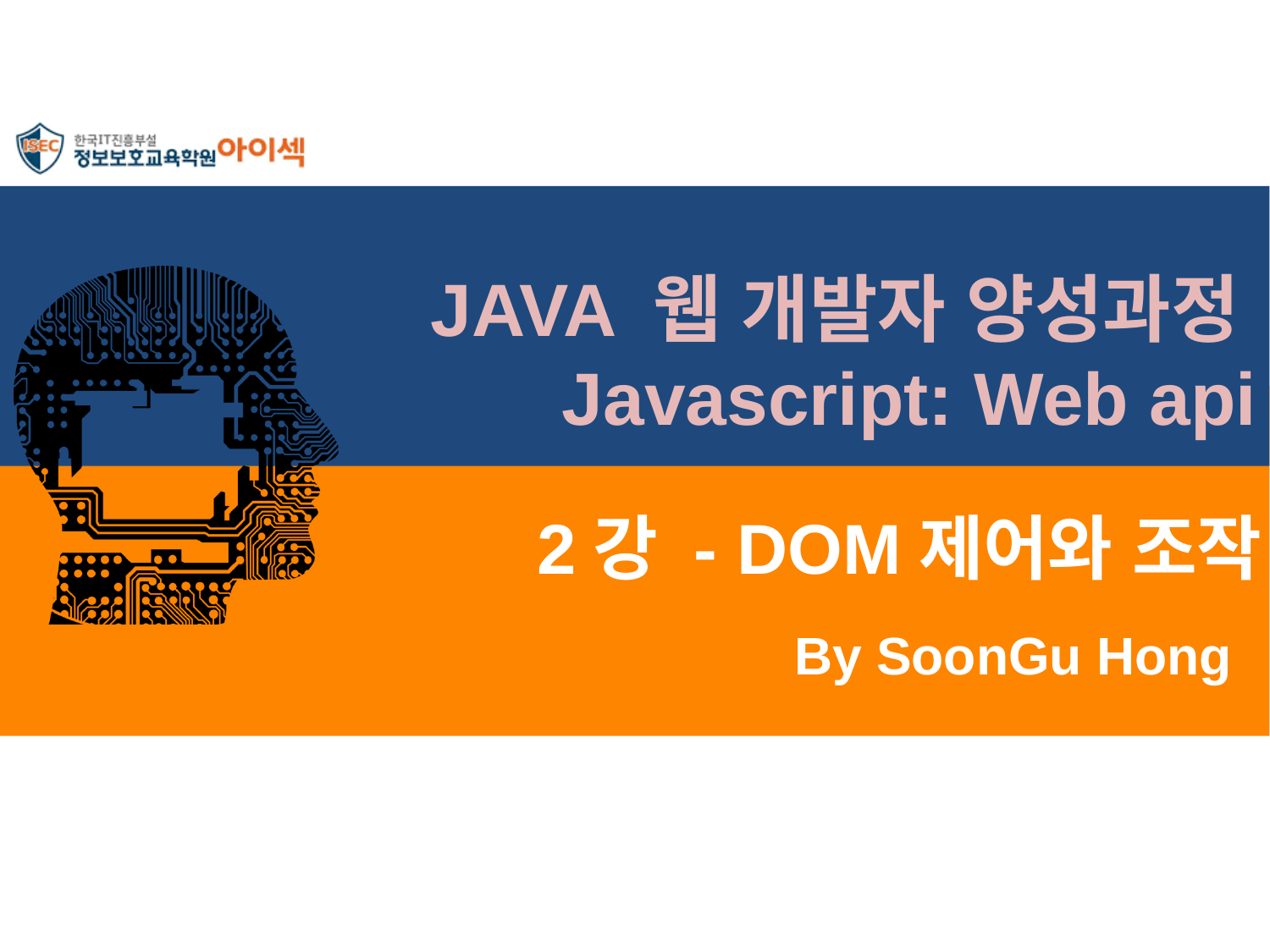

JAVA 웹 개발자 양성과정Javascript: Web api
# 2강 - DOM제어와 조작
By SoonGu Hong